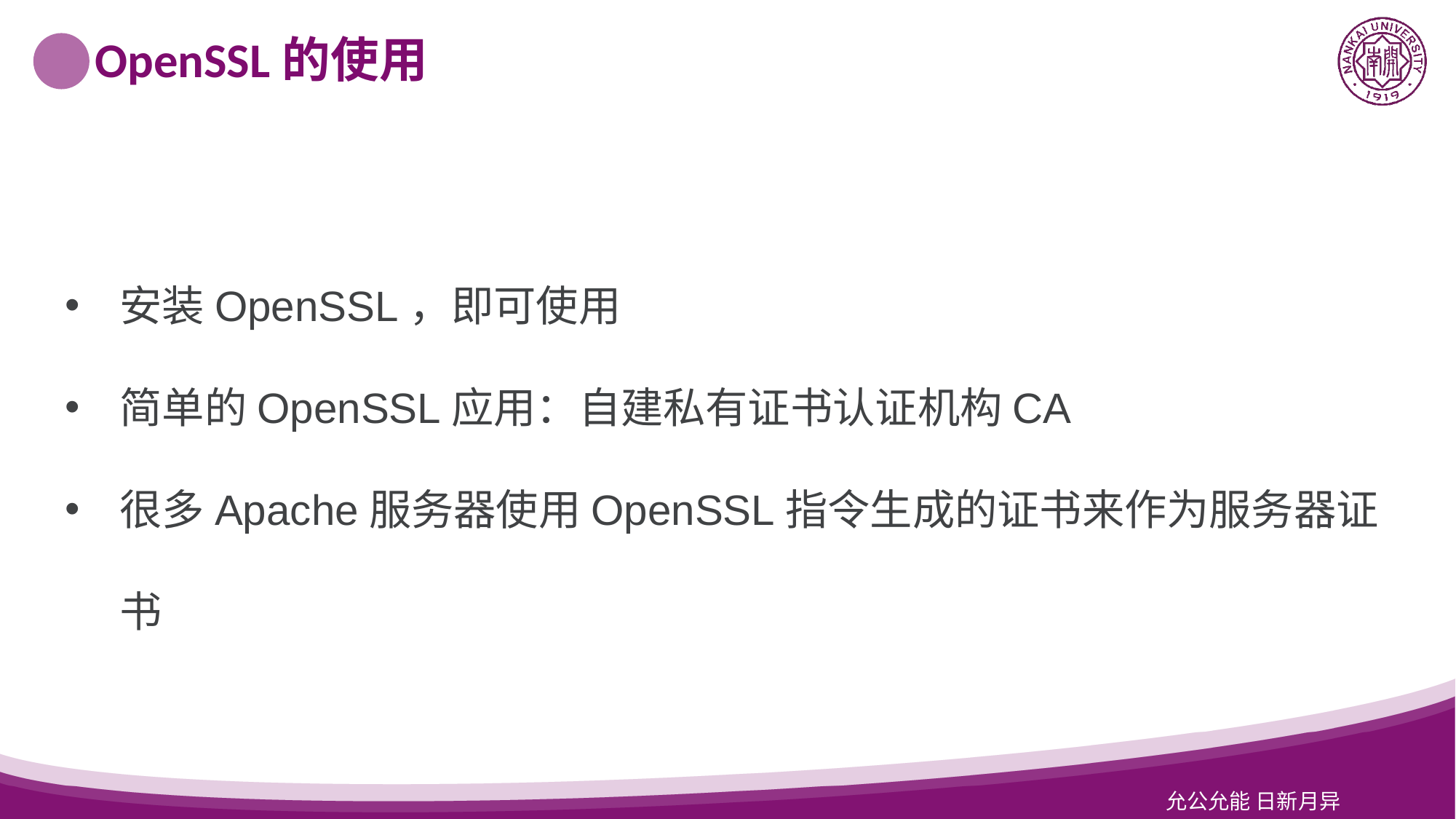

选中图片Delete，点击中间图标即可插入新图片

OpenSSL的使用
安装OpenSSL，即可使用
简单的OpenSSL应用：自建私有证书认证机构CA
很多Apache服务器使用OpenSSL指令生成的证书来作为服务器证书